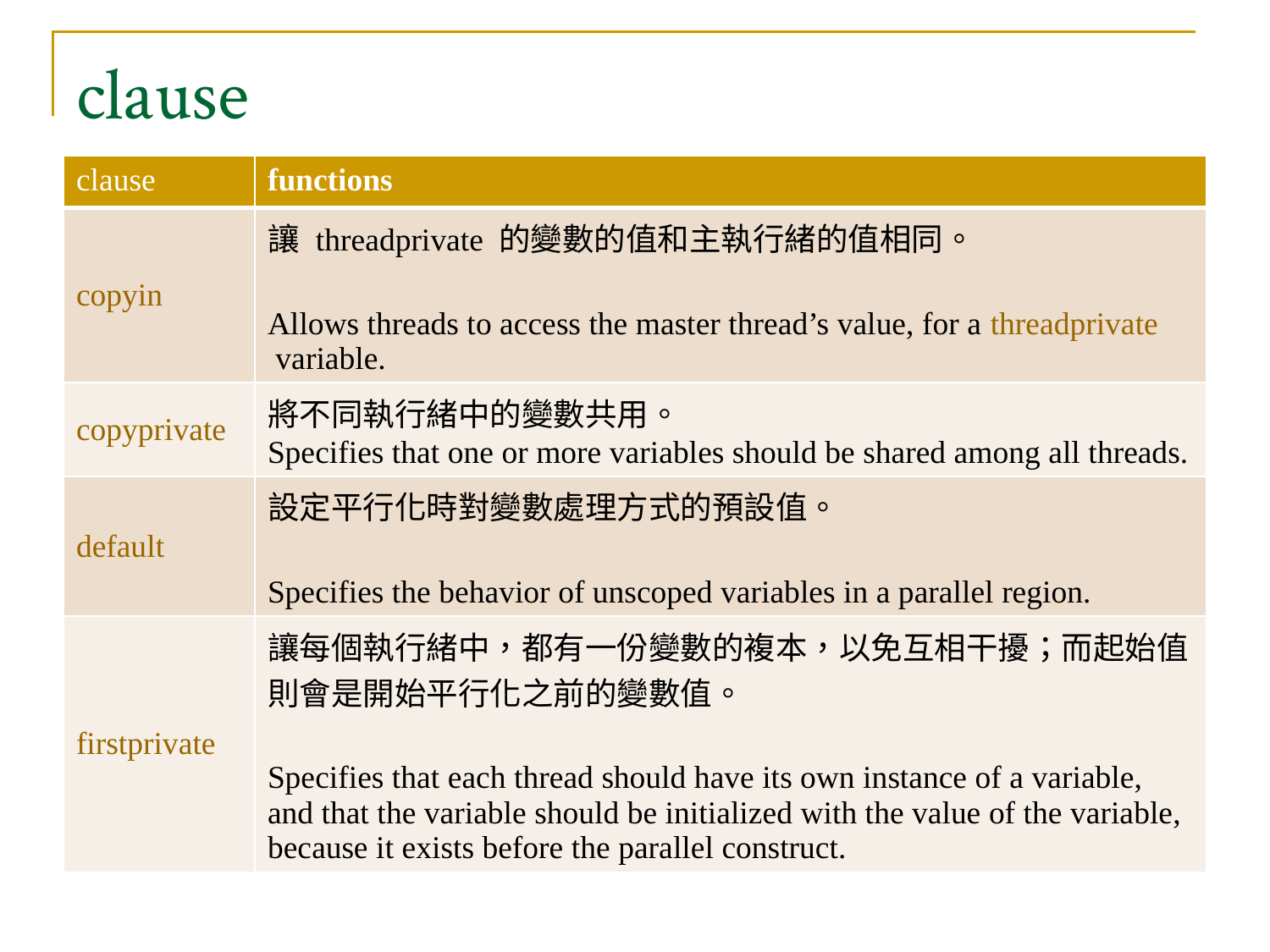

# clause
| clause | functions |
| --- | --- |
| copyin | 讓 threadprivate 的變數的值和主執行緒的值相同。 Allows threads to access the master thread’s value, for a threadprivate variable. |
| copyprivate | 將不同執行緒中的變數共用。 Specifies that one or more variables should be shared among all threads. |
| default | 設定平行化時對變數處理方式的預設值。 Specifies the behavior of unscoped variables in a parallel region. |
| firstprivate | 讓每個執行緒中，都有一份變數的複本，以免互相干擾；而起始值則會是開始平行化之前的變數值。 Specifies that each thread should have its own instance of a variable, and that the variable should be initialized with the value of the variable, because it exists before the parallel construct. |